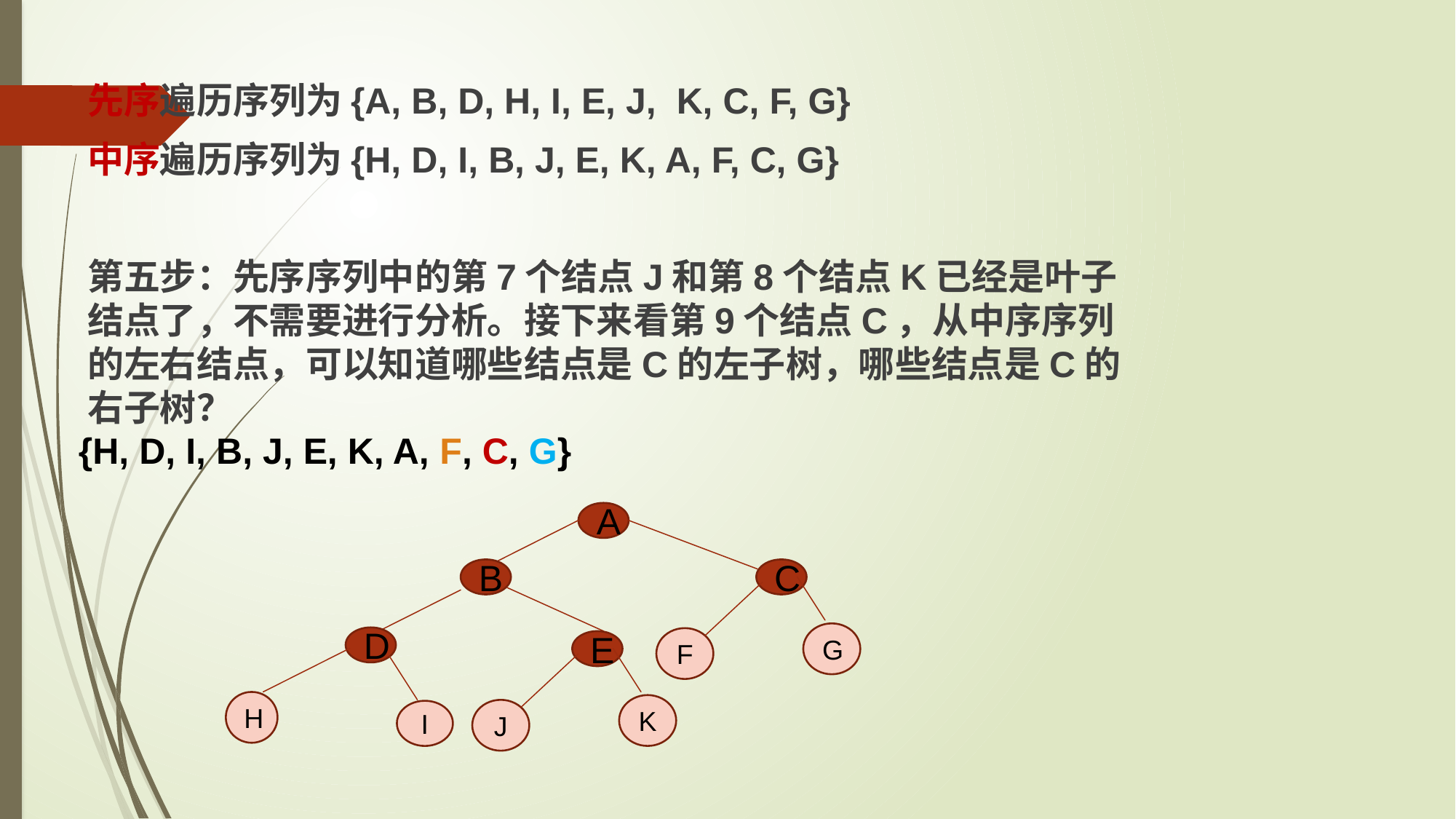

先序遍历序列为{A, B, D, H, I, E, J,  K, C, F, G}
中序遍历序列为{H, D, I, B, J, E, K, A, F, C, G}

第五步：先序序列中的第7个结点J和第8个结点K已经是叶子结点了，不需要进行分析。接下来看第9个结点C，从中序序列的左右结点，可以知道哪些结点是C的左子树，哪些结点是C的右子树？

{H, D, I, B, J, E, K, A, F, C, G}
A
B
C
G
D
F
E
H
K
J
I